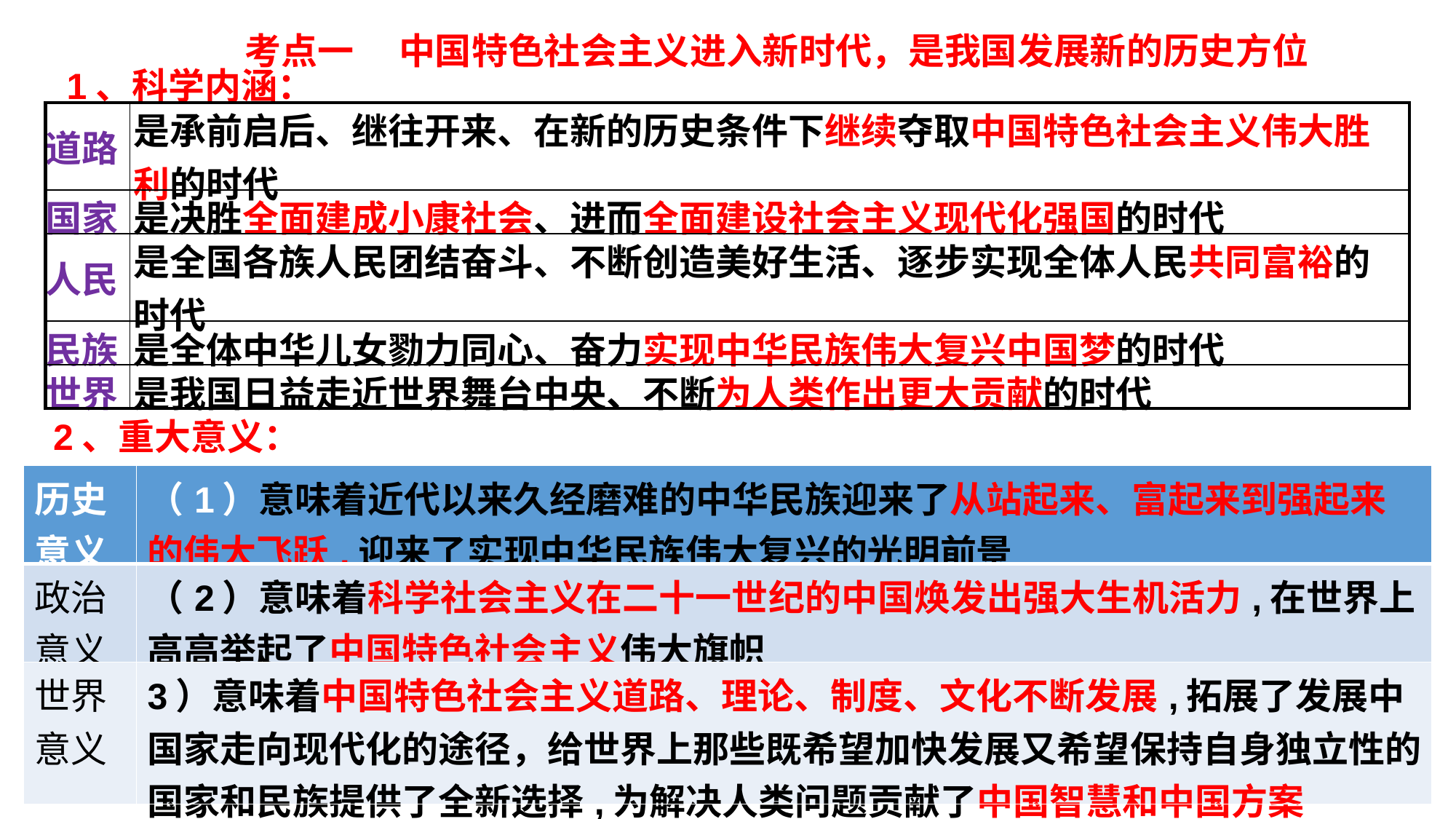

考点一　 中国特色社会主义进入新时代，是我国发展新的历史方位
1、科学内涵：
| 道路 | 是承前启后、继往开来、在新的历史条件下继续夺取中国特色社会主义伟大胜利的时代 |
| --- | --- |
| 国家 | 是决胜全面建成小康社会、进而全面建设社会主义现代化强国的时代 |
| 人民 | 是全国各族人民团结奋斗、不断创造美好生活、逐步实现全体人民共同富裕的时代 |
| 民族 | 是全体中华儿女勠力同心、奋力实现中华民族伟大复兴中国梦的时代 |
| 世界 | 是我国日益走近世界舞台中央、不断为人类作出更大贡献的时代 |
2、重大意义：
| 历史意义 | （1）意味着近代以来久经磨难的中华民族迎来了从站起来、富起来到强起来的伟大飞跃,迎来了实现中华民族伟大复兴的光明前景 |
| --- | --- |
| 政治意义 | （2）意味着科学社会主义在二十一世纪的中国焕发出强大生机活力,在世界上高高举起了中国特色社会主义伟大旗帜 |
| 世界意义 | 3）意味着中国特色社会主义道路、理论、制度、文化不断发展,拓展了发展中国家走向现代化的途径，给世界上那些既希望加快发展又希望保持自身独立性的国家和民族提供了全新选择,为解决人类问题贡献了中国智慧和中国方案 |